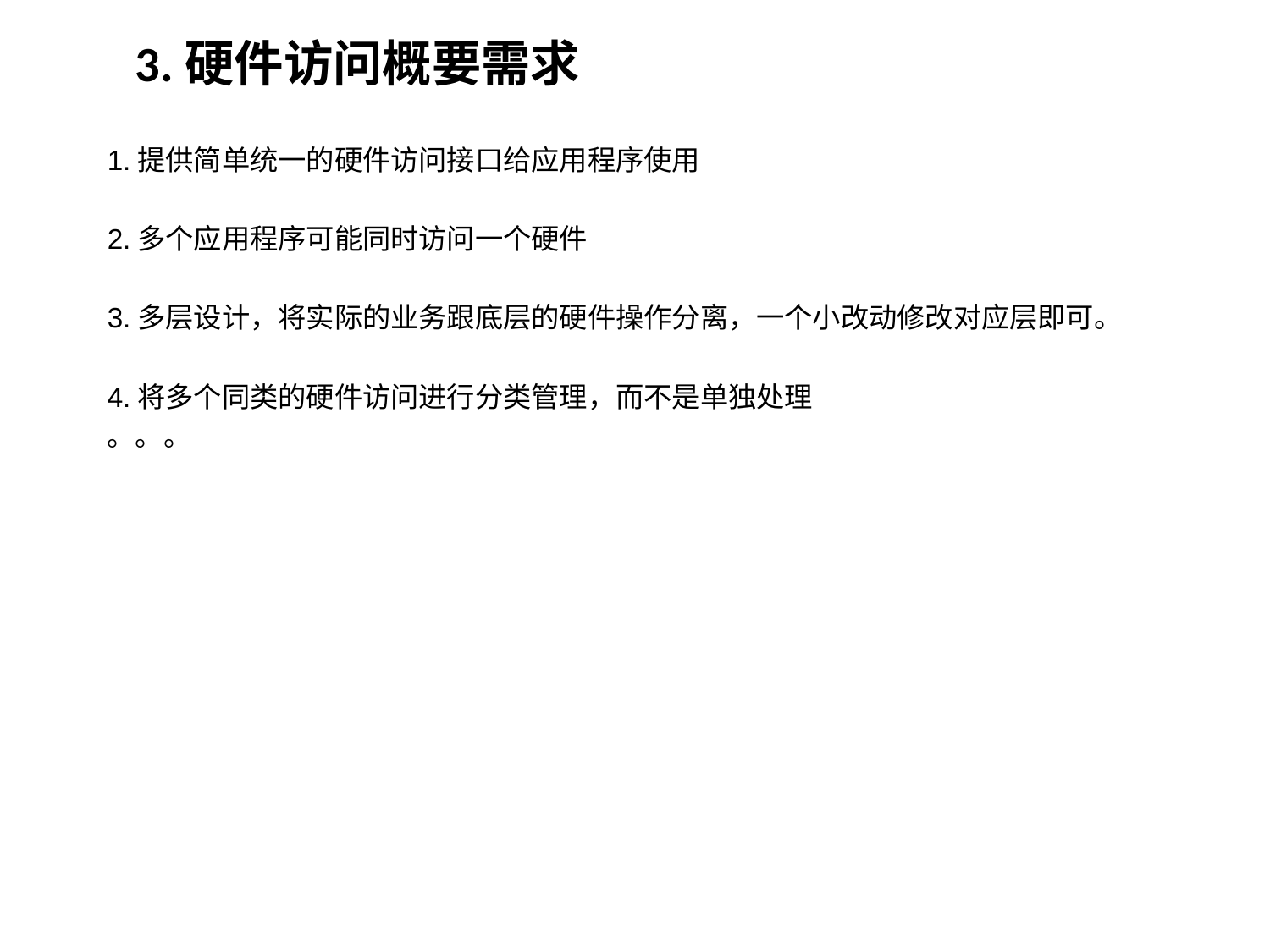

3.硬件访问概要需求
1.提供简单统一的硬件访问接口给应用程序使用

2.多个应用程序可能同时访问一个硬件

3.多层设计，将实际的业务跟底层的硬件操作分离，一个小改动修改对应层即可。

4.将多个同类的硬件访问进行分类管理，而不是单独处理
。。。